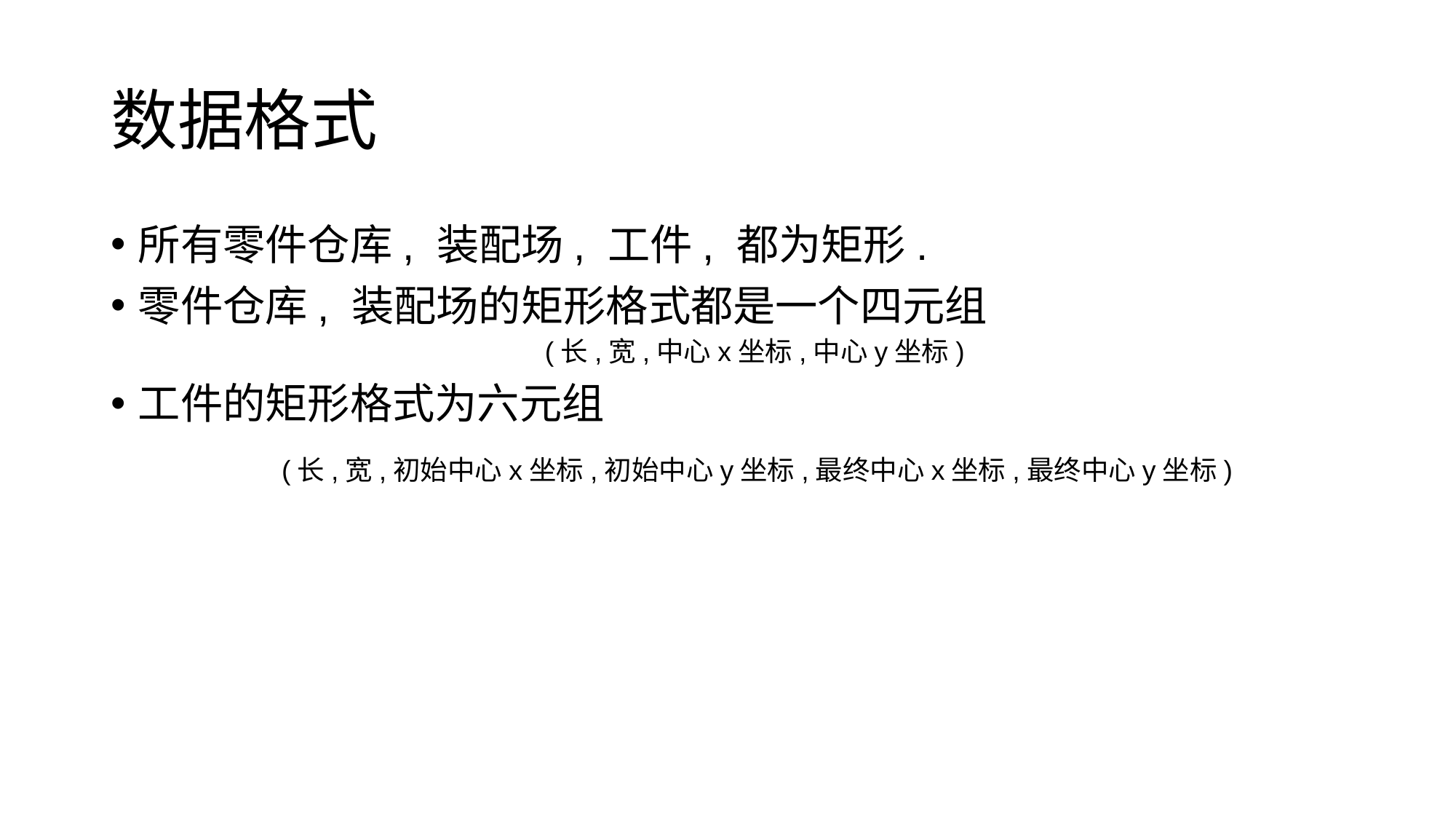

# 数据格式
所有零件仓库, 装配场, 工件, 都为矩形.
零件仓库, 装配场的矩形格式都是一个四元组
(长,宽,中心x坐标,中心y坐标)
工件的矩形格式为六元组
     (长,宽,初始中心x坐标,初始中心y坐标,最终中心x坐标,最终中心y坐标)